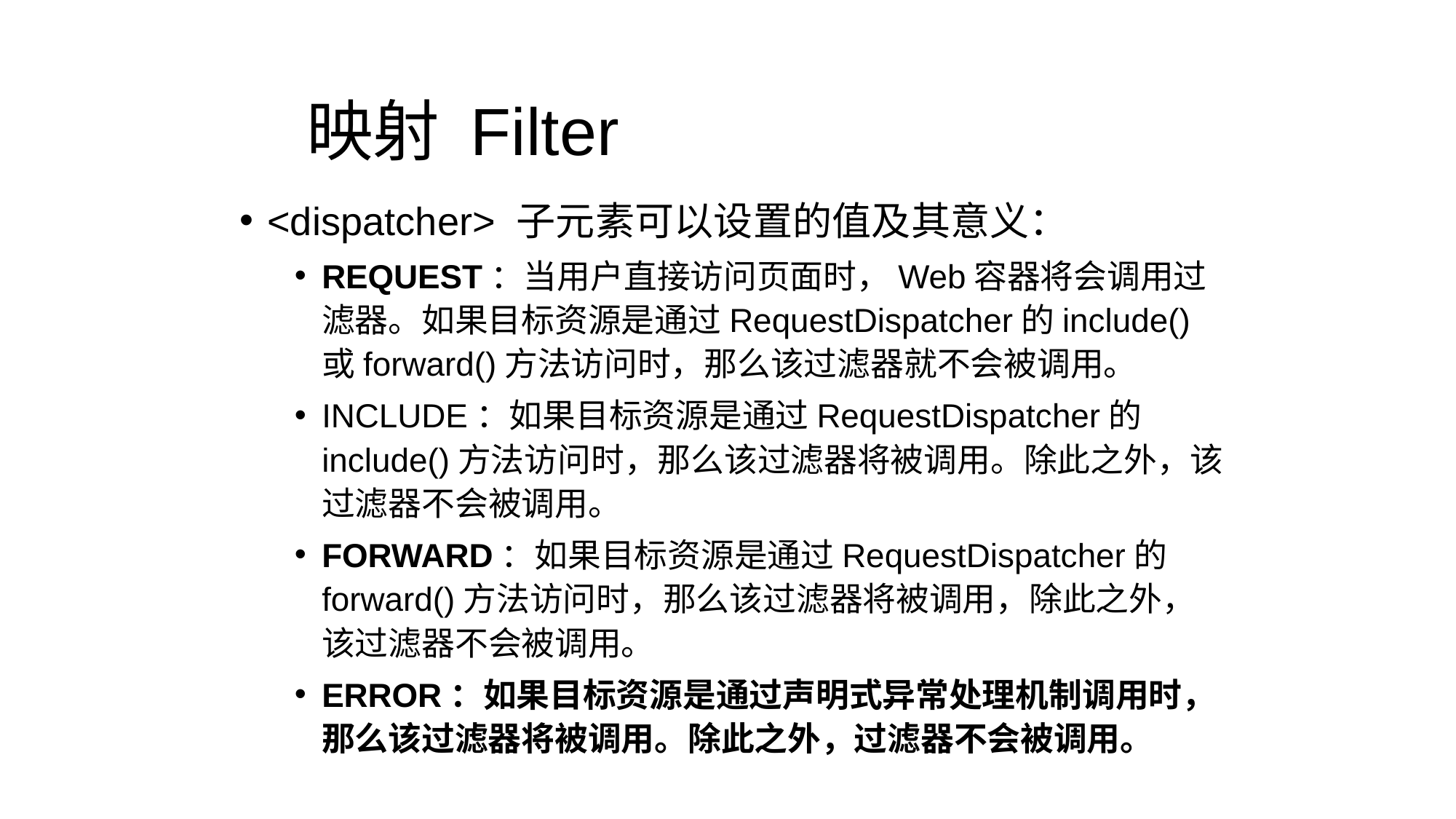

# 映射 Filter
<dispatcher> 子元素可以设置的值及其意义：
REQUEST：当用户直接访问页面时，Web容器将会调用过滤器。如果目标资源是通过RequestDispatcher的include()或forward()方法访问时，那么该过滤器就不会被调用。
INCLUDE：如果目标资源是通过RequestDispatcher的include()方法访问时，那么该过滤器将被调用。除此之外，该过滤器不会被调用。
FORWARD：如果目标资源是通过RequestDispatcher的forward()方法访问时，那么该过滤器将被调用，除此之外，该过滤器不会被调用。
ERROR：如果目标资源是通过声明式异常处理机制调用时，那么该过滤器将被调用。除此之外，过滤器不会被调用。